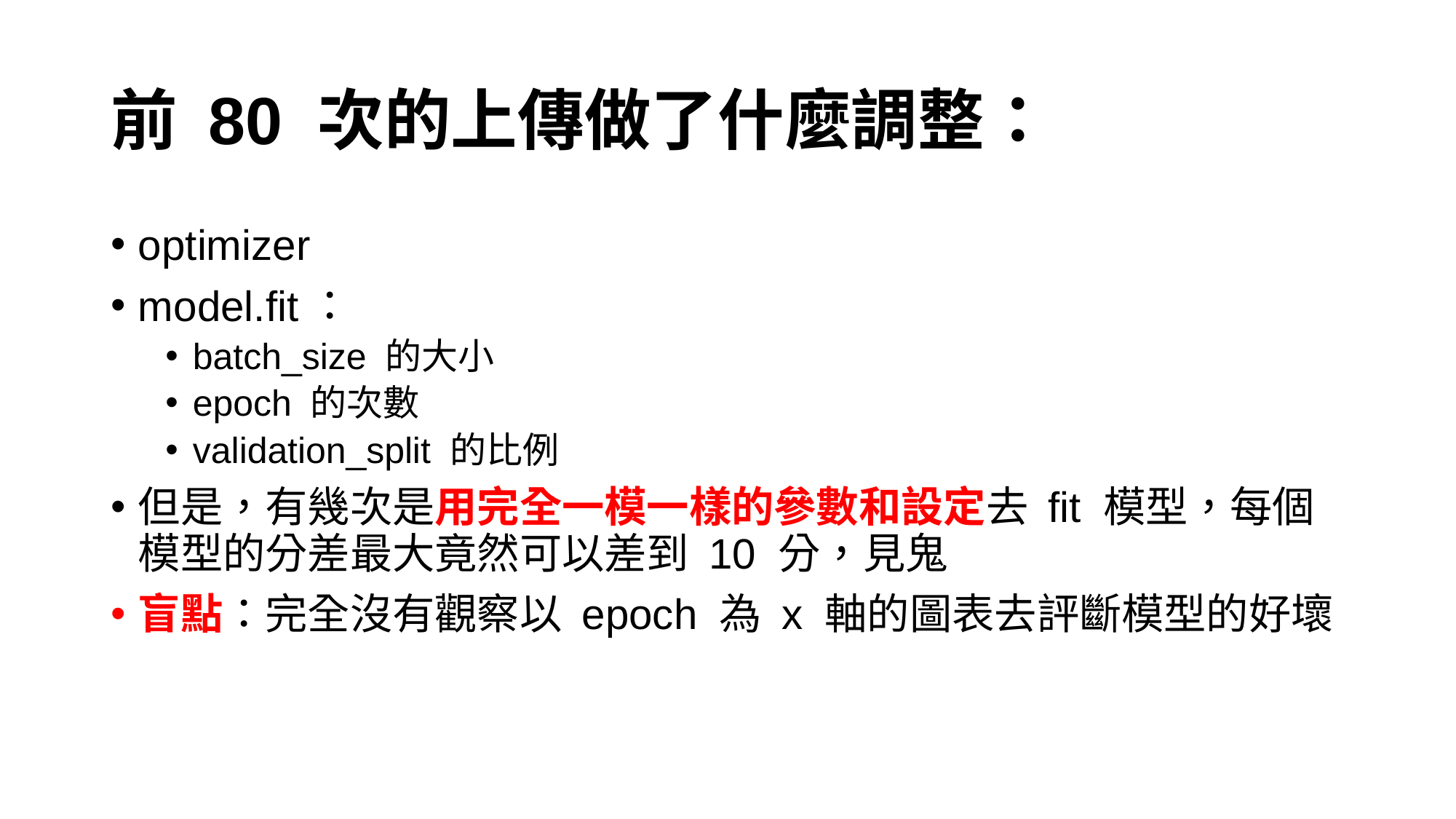

# 前 80 次的上傳做了什麼調整：
optimizer
model.fit：
batch_size 的大小
epoch 的次數
validation_split 的比例
但是，有幾次是用完全一模一樣的參數和設定去 fit 模型，每個模型的分差最大竟然可以差到 10 分，見鬼
盲點：完全沒有觀察以 epoch 為 x 軸的圖表去評斷模型的好壞